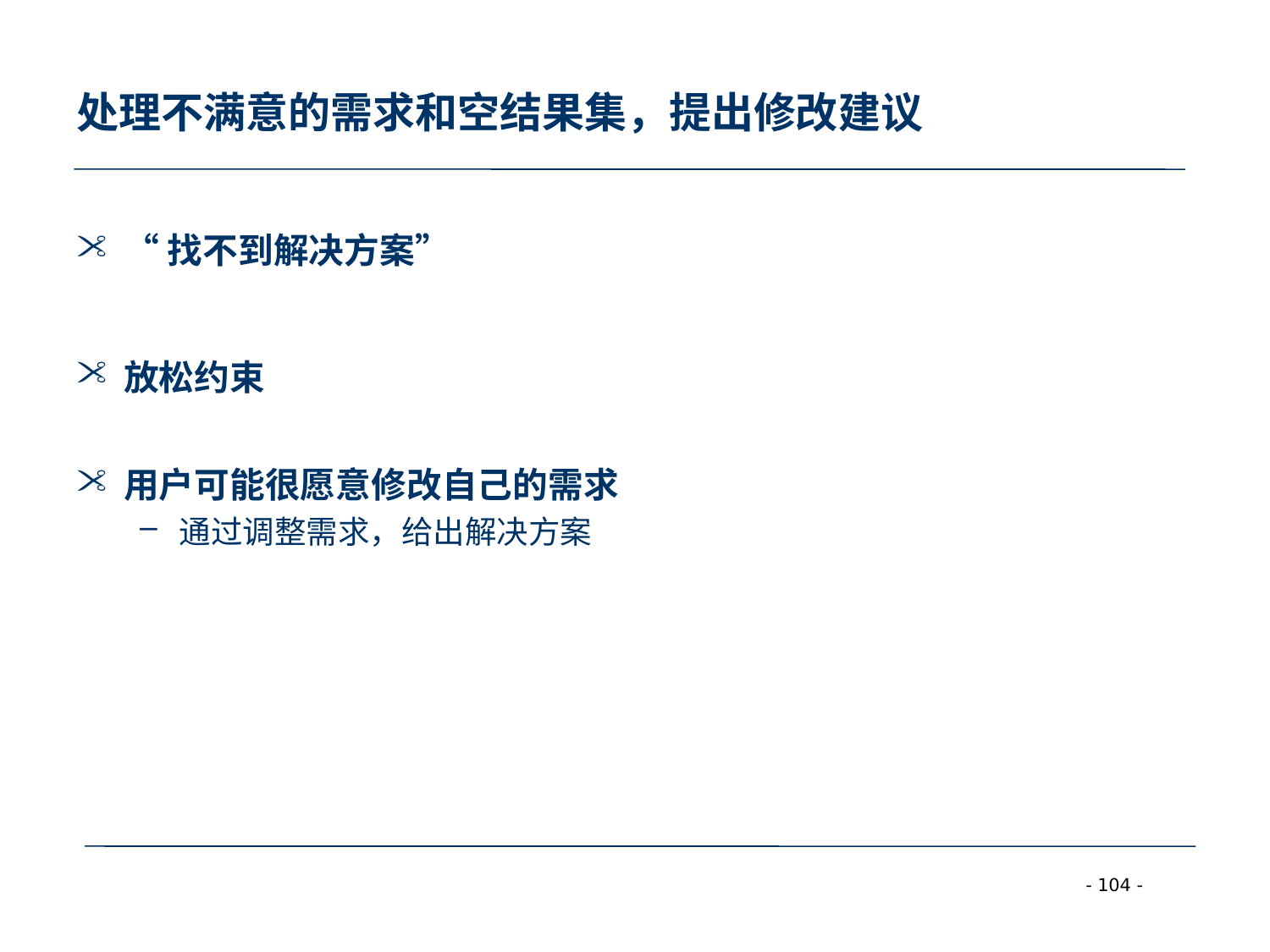

# 处理不满意的需求和空结果集，提出修改建议
“找不到解决方案”

放松约束

用户可能很愿意修改自己的需求
通过调整需求，给出解决方案